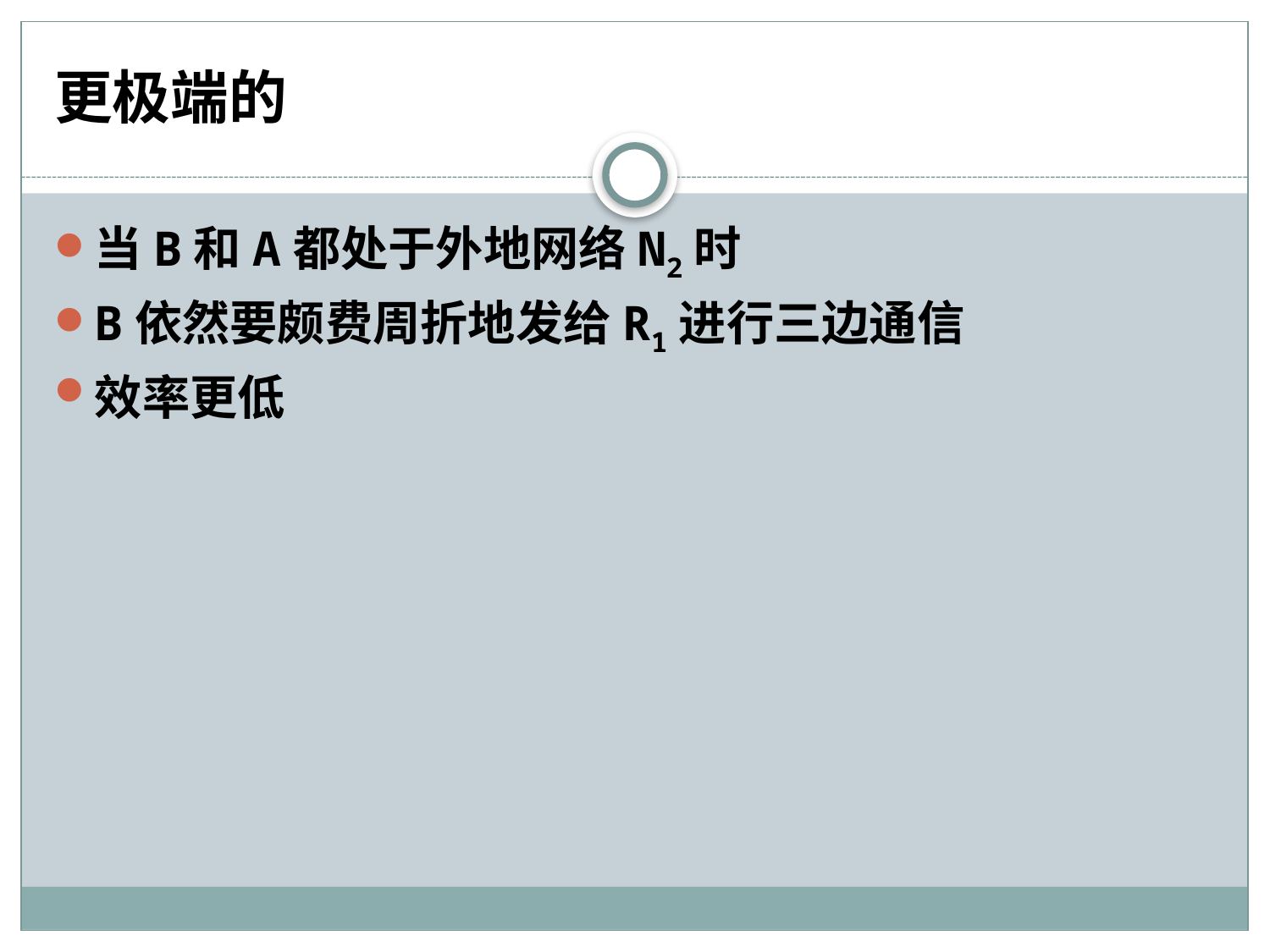

# 更极端的
当B和A都处于外地网络N2时
B依然要颇费周折地发给R1进行三边通信
效率更低